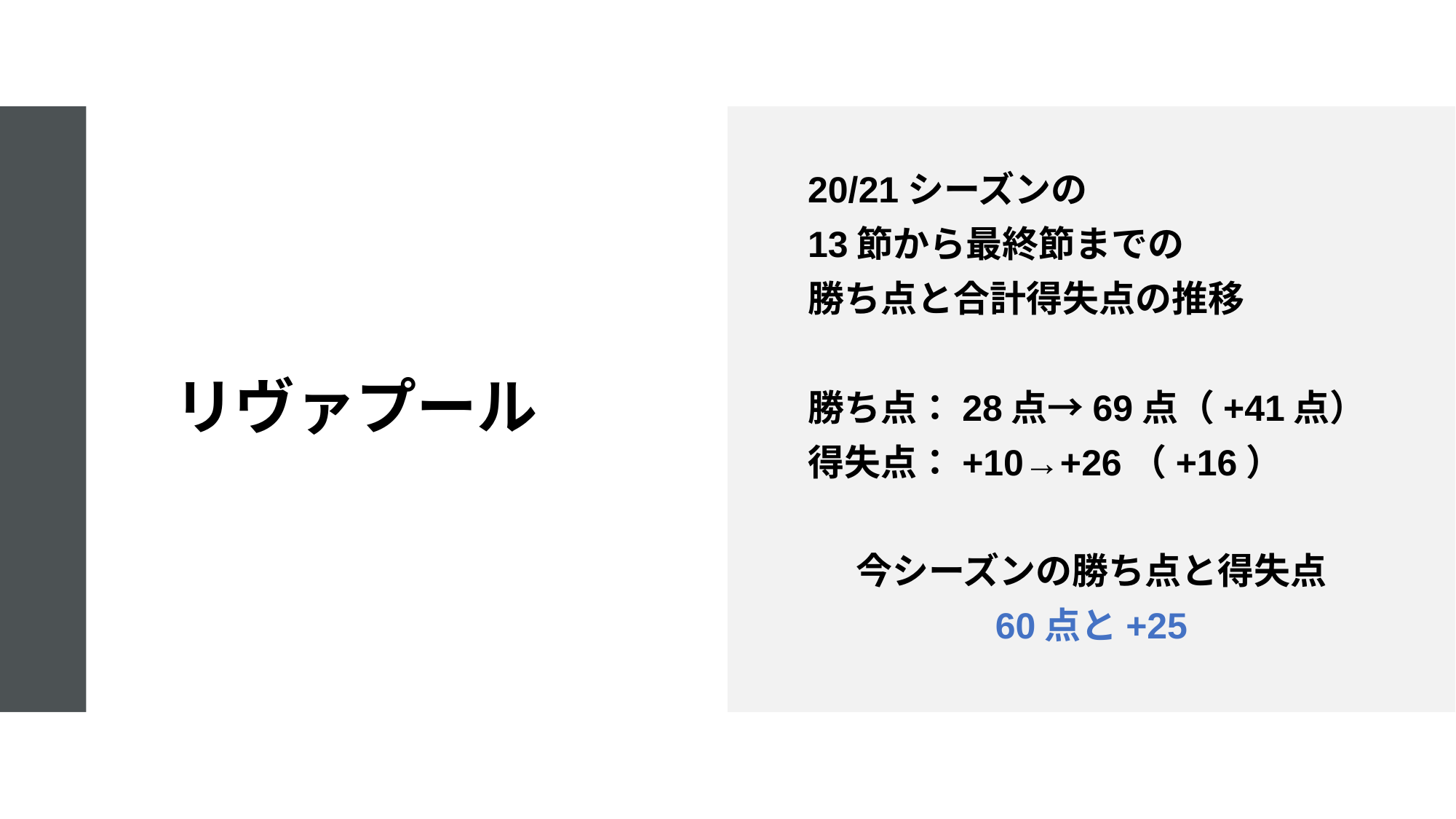

20/21シーズンの
13節から最終節までの
勝ち点と合計得失点の推移

勝ち点：28点→69点（+41点）
得失点：+10→+26（+16）

今シーズンの勝ち点と得失点
60点と+25
# リヴァプール